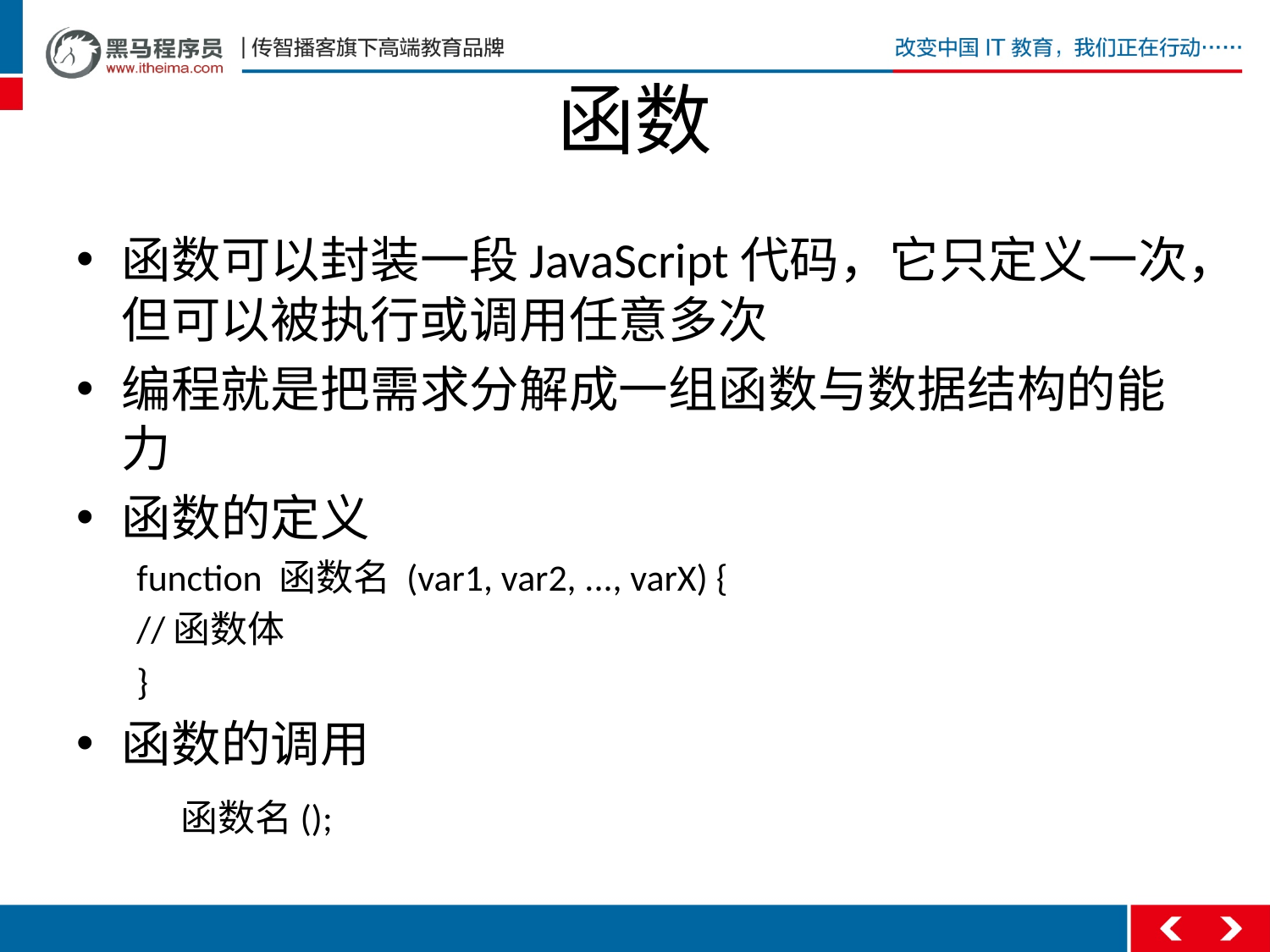

# 函数
函数可以封装一段JavaScript代码，它只定义一次，但可以被执行或调用任意多次
编程就是把需求分解成一组函数与数据结构的能力
函数的定义
function 函数名 (var1, var2, ..., varX) {
	//函数体
}
函数的调用
   函数名();